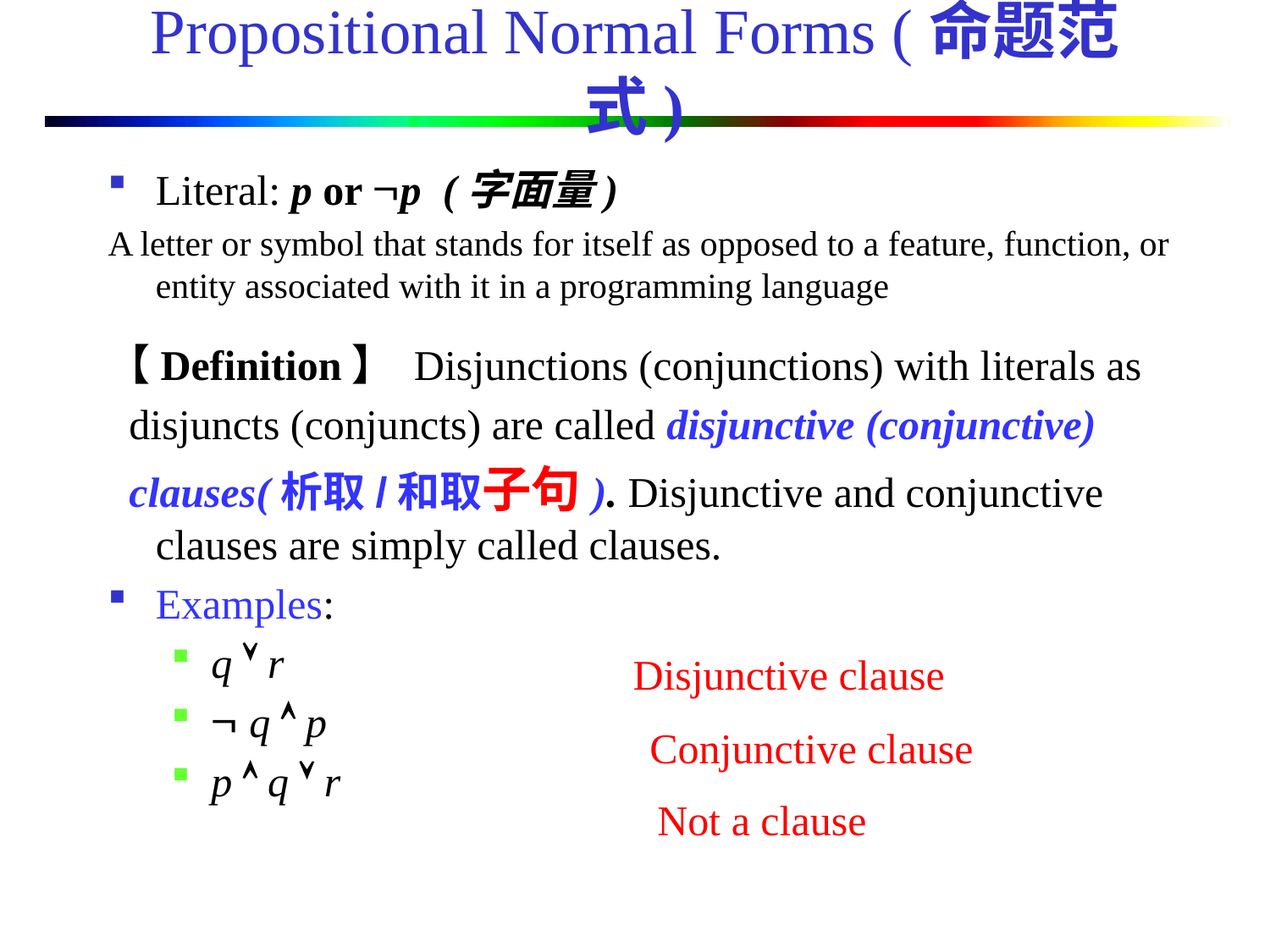

# Propositional Normal Forms (命题范式)
Literal: p or ¬p  (字面量)
A letter or symbol that stands for itself as opposed to a feature, function, or entity associated with it in a programming language

【Definition】 Disjunctions (conjunctions) with literals as
  disjuncts (conjuncts) are called disjunctive (conjunctive)
  clauses(析取/和取子句). Disjunctive and conjunctive clauses are simply called clauses.
Examples:
q ∨ r
¬ q ∧ p
p ∧ q ∨ r

Disjunctive clause
Conjunctive clause
Not a clause